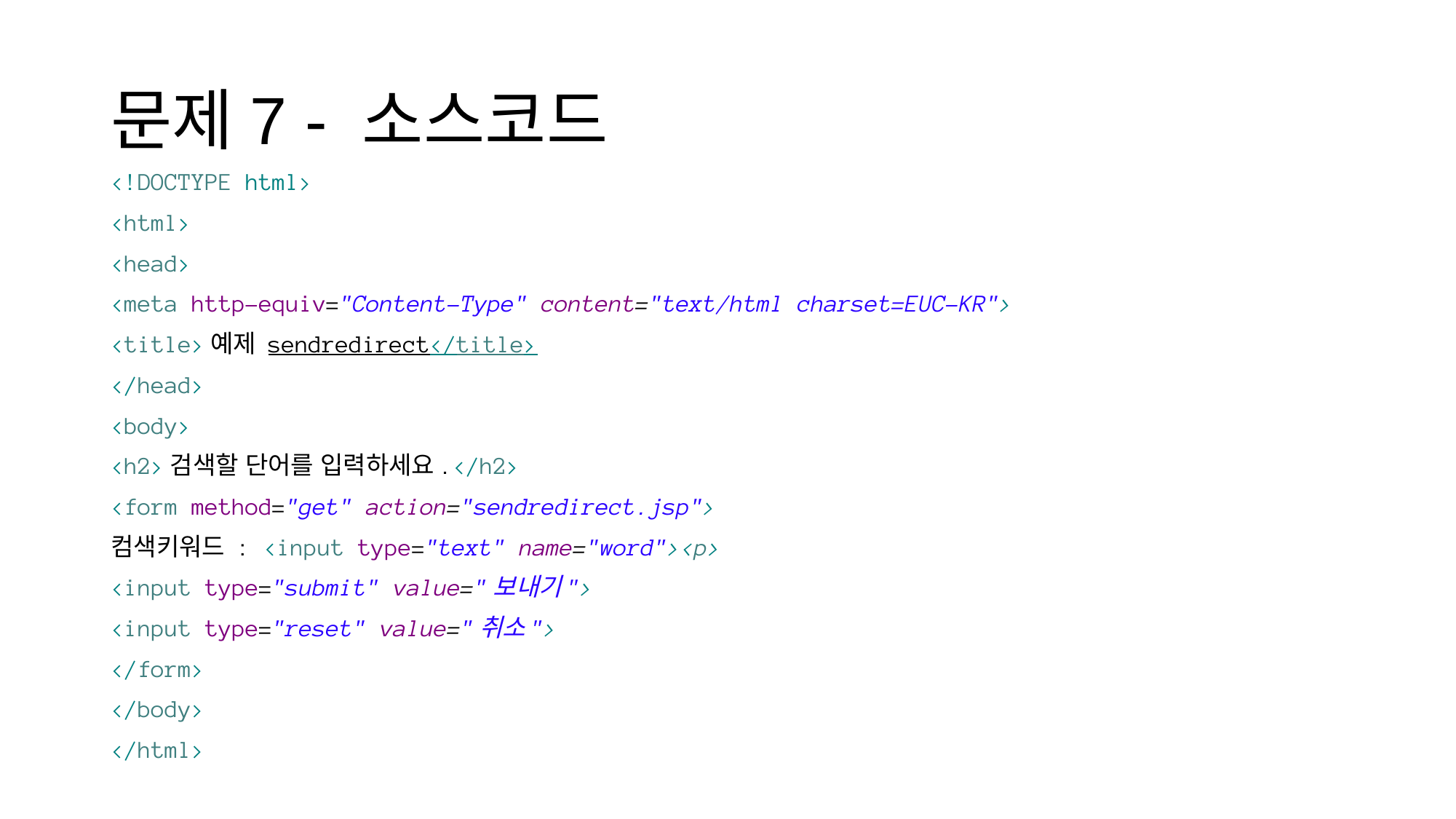

# 문제7 - 소스코드
<!DOCTYPE html>
<html>
<head>
<meta http-equiv="Content-Type" content="text/html charset=EUC-KR">
<title>예제 sendredirect</title>
</head>
<body>
<h2>검색할 단어를 입력하세요.</h2>
<form method="get" action="sendredirect.jsp">
컴색키워드 : <input type="text" name="word"><p>
<input type="submit" value="보내기">
<input type="reset" value="취소">
</form>
</body>
</html>